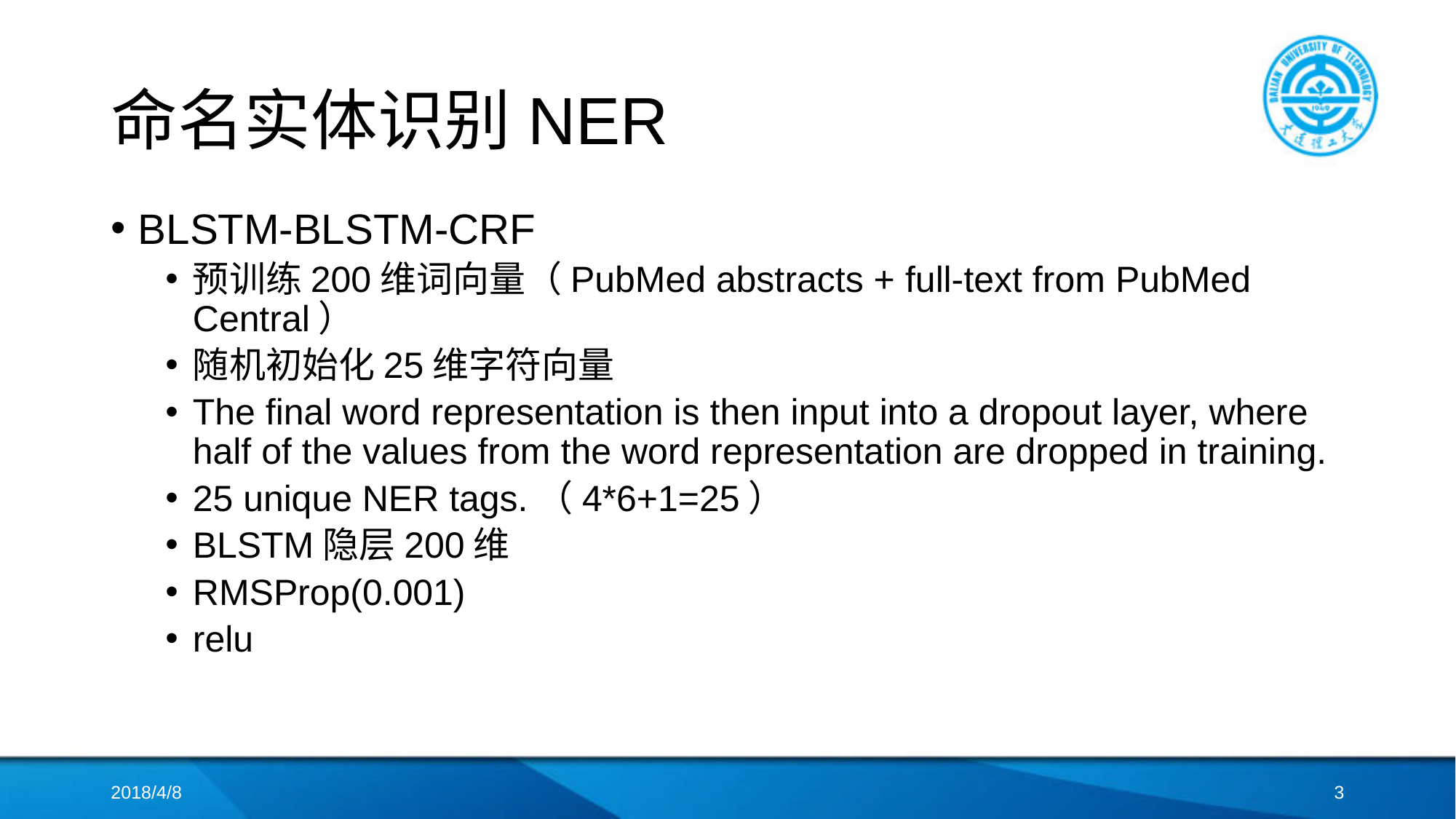

# 命名实体识别NER
BLSTM-BLSTM-CRF
预训练200维词向量（PubMed abstracts + full-text from PubMed Central）
随机初始化25维字符向量
The final word representation is then input into a dropout layer, where half of the values from the word representation are dropped in training.
25 unique NER tags.（4*6+1=25）
BLSTM隐层200维
RMSProp(0.001)
relu

2018/4/8
3